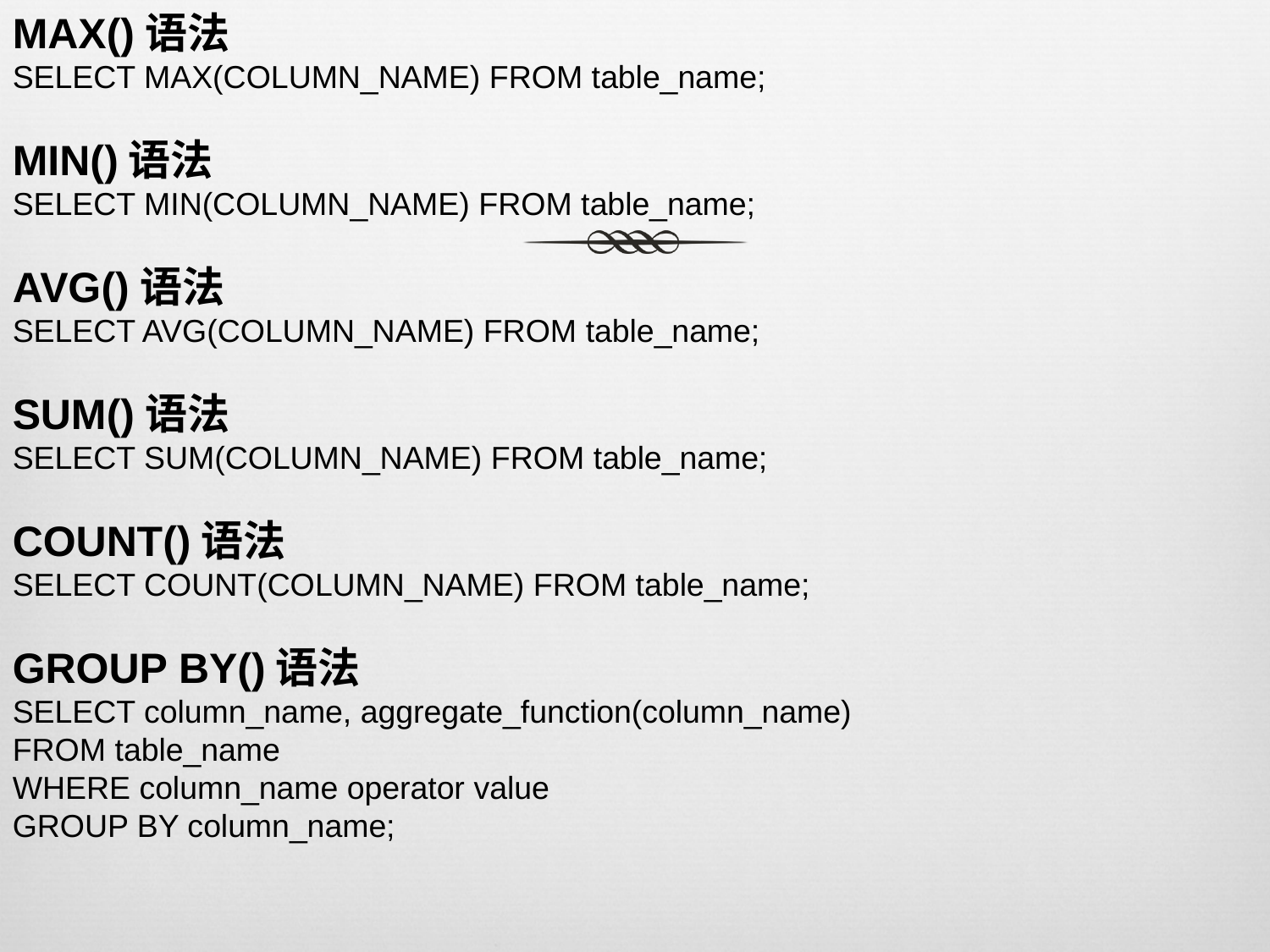

MAX()语法
SELECT MAX(COLUMN_NAME) FROM table_name;

MIN()语法
SELECT MIN(COLUMN_NAME) FROM table_name;

AVG()语法
SELECT AVG(COLUMN_NAME) FROM table_name;

SUM()语法
SELECT SUM(COLUMN_NAME) FROM table_name;

COUNT()语法
SELECT COUNT(COLUMN_NAME) FROM table_name;

GROUP BY()语法
SELECT column_name, aggregate_function(column_name)
FROM table_name
WHERE column_name operator value
GROUP BY column_name;